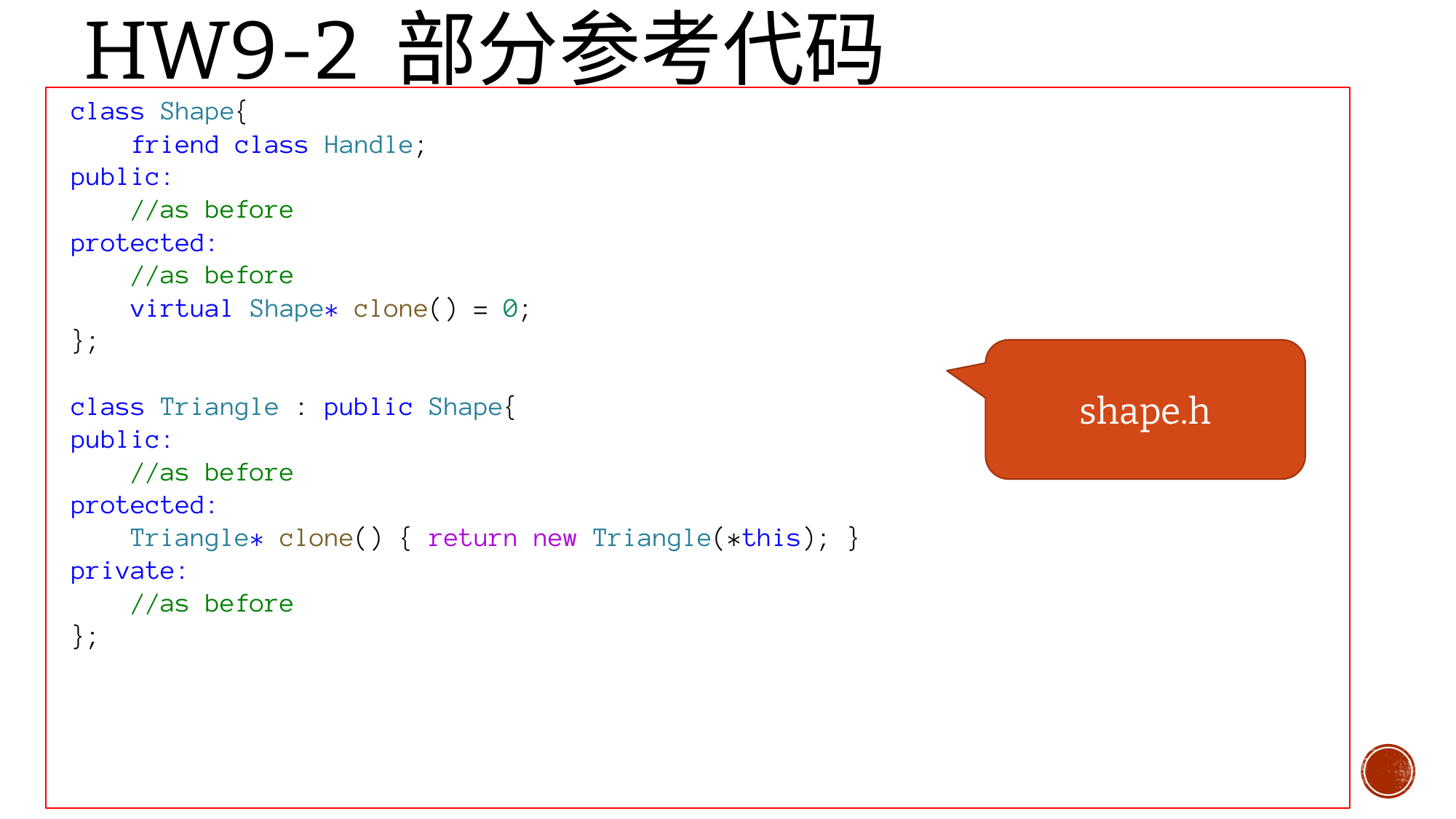

# HW9-2 部分参考代码

class Shape{
    friend class Handle;
public:
    //as before
protected:
    //as before
    virtual Shape* clone() = 0;
};

class Triangle : public Shape{
public:
    //as before
protected:
    Triangle* clone() { return new Triangle(*this); }
private:
    //as before
};

shape.h
21